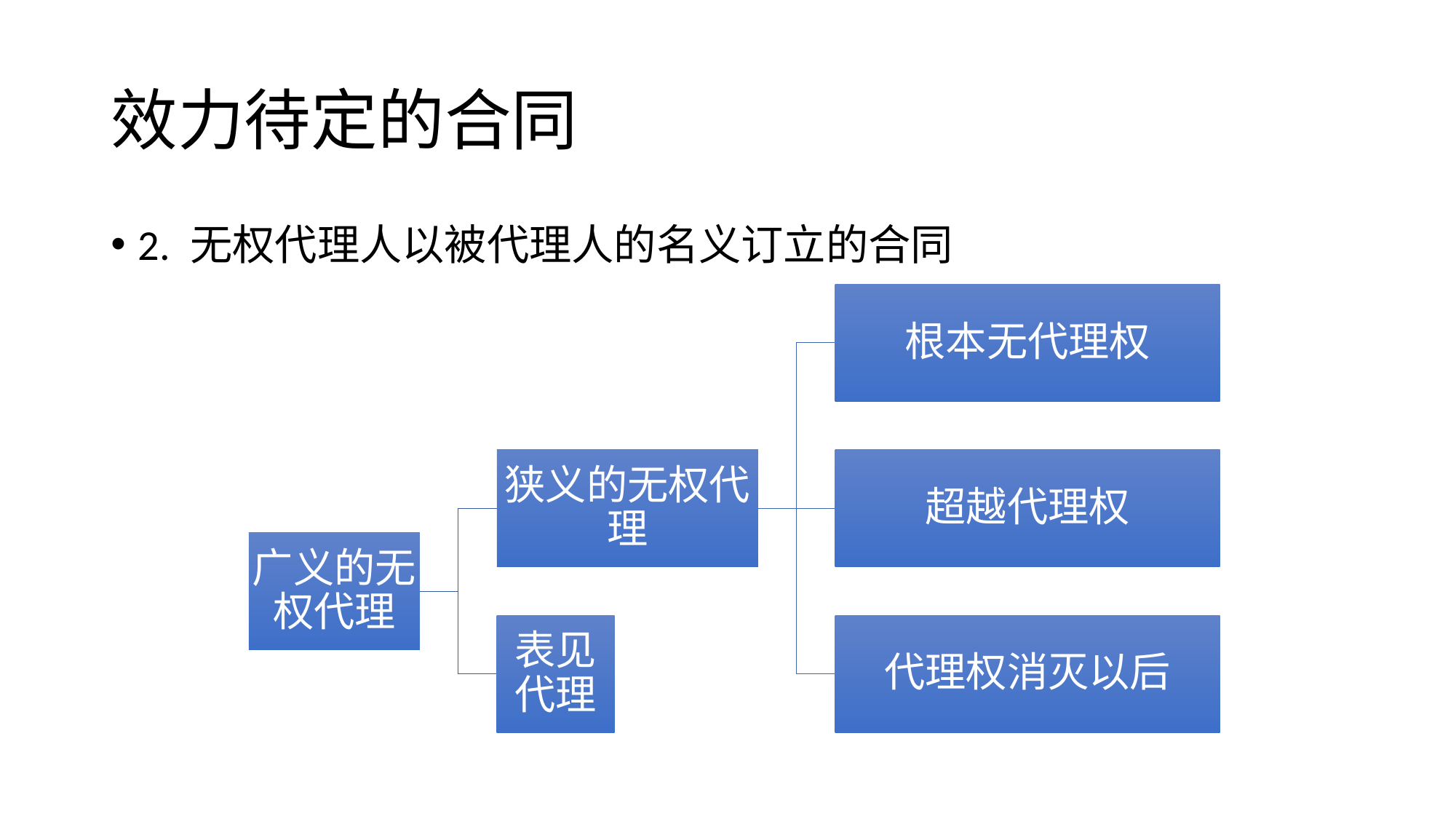

# 效力待定的合同
2. 无权代理人以被代理人的名义订立的合同

广义的无权代理
狭义的无权代理
根本无代理权
超越代理权
代理权消灭以后
表见代理